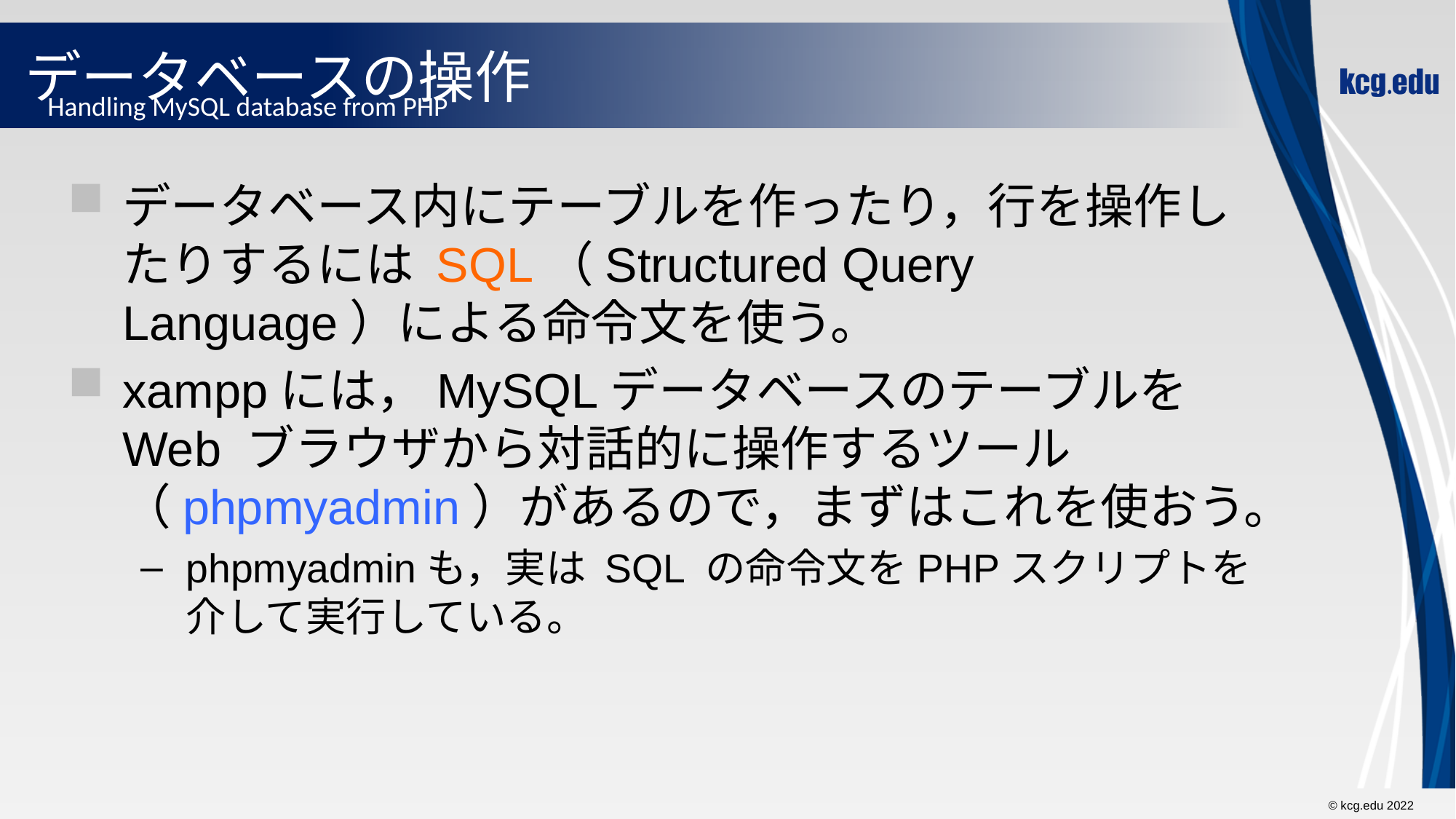

# データベースの操作
Handling MySQL database from PHP
データベース内にテーブルを作ったり，行を操作したりするには SQL（Structured Query Language）による命令文を使う。
xamppには，MySQLデータベースのテーブルをWeb ブラウザから対話的に操作するツール（phpmyadmin）があるので，まずはこれを使おう。
phpmyadminも，実は SQL の命令文をPHPスクリプトを介して実行している。